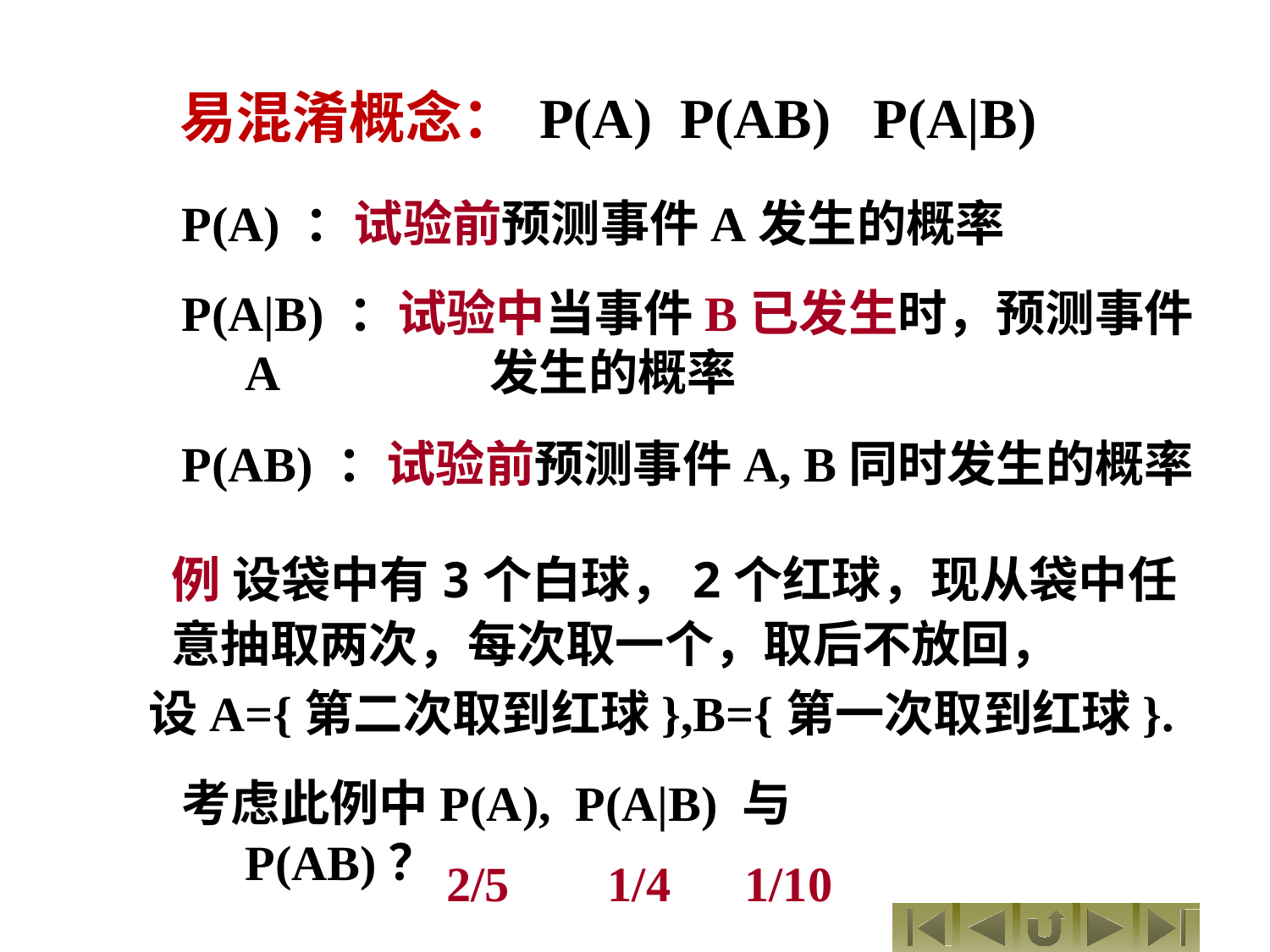

易混淆概念：
P(A)  P(AB)   P(A|B)
P(A) ：试验前预测事件A发生的概率
P(A|B) ：试验中当事件B已发生时，预测事件A　　　　发生的概率
P(AB) ：试验前预测事件A, B同时发生的概率
例 设袋中有3个白球，2个红球，现从袋中任意抽取两次，每次取一个，取后不放回，
设A={第二次取到红球},B={第一次取到红球}.
考虑此例中P(A),  P(A|B) 与P(AB)？
2/5        1/4      1/10